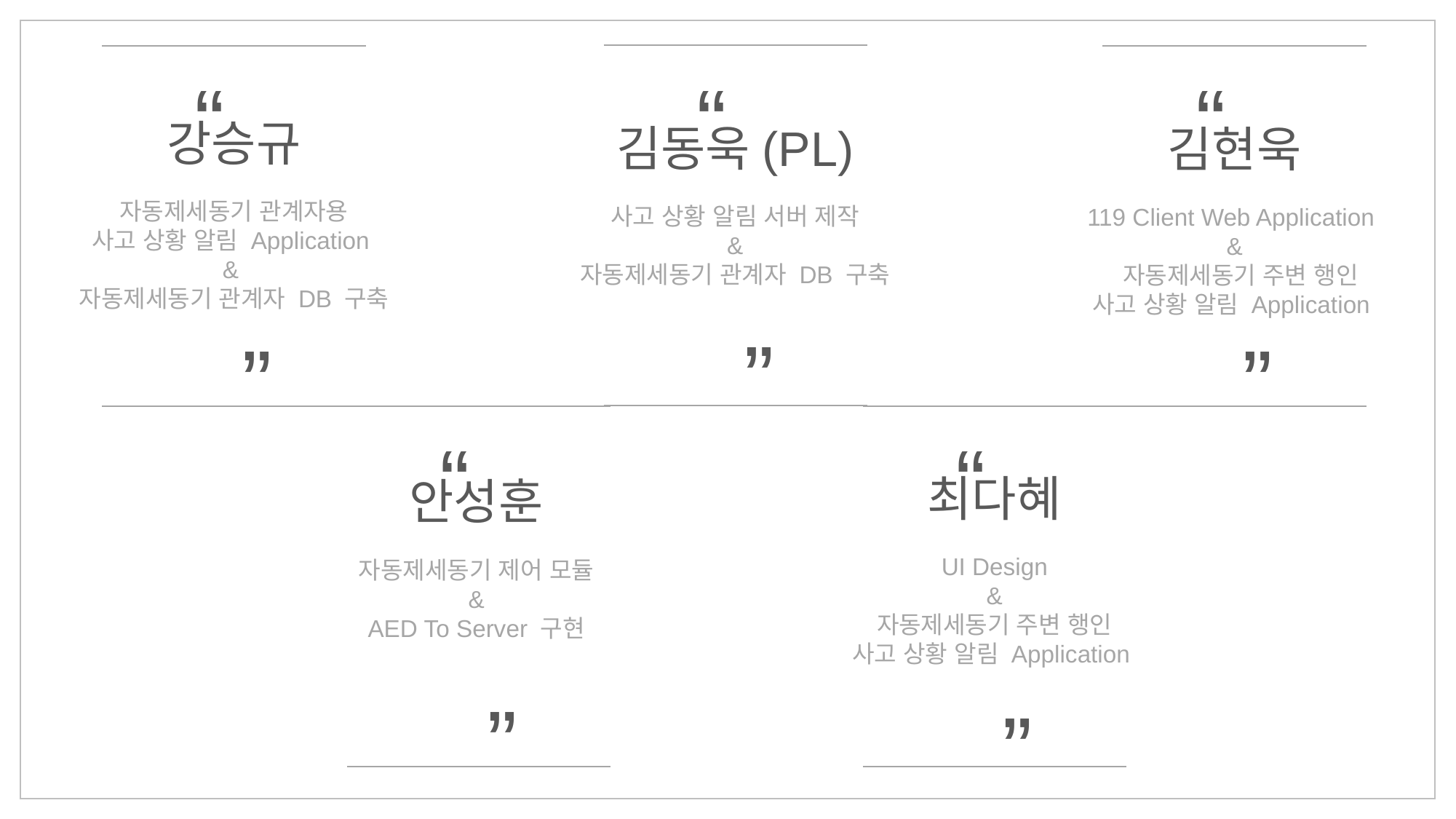

“
”
김동욱(PL)

사고 상황 알림 서버 제작
&
자동제세동기 관계자 DB 구축
“
강승규

자동제세동기 관계자용
사고 상황 알림 Application
&
자동제세동기 관계자 DB 구축

”
“
”
김현욱

119 Client Web Application
&
 자동제세동기 주변 행인
사고 상황 알림 Application

“
”
안성훈

자동제세동기 제어 모듈
&
AED To Server 구현
“
”
최다혜

UI Design
&
자동제세동기 주변 행인
사고 상황 알림 Application